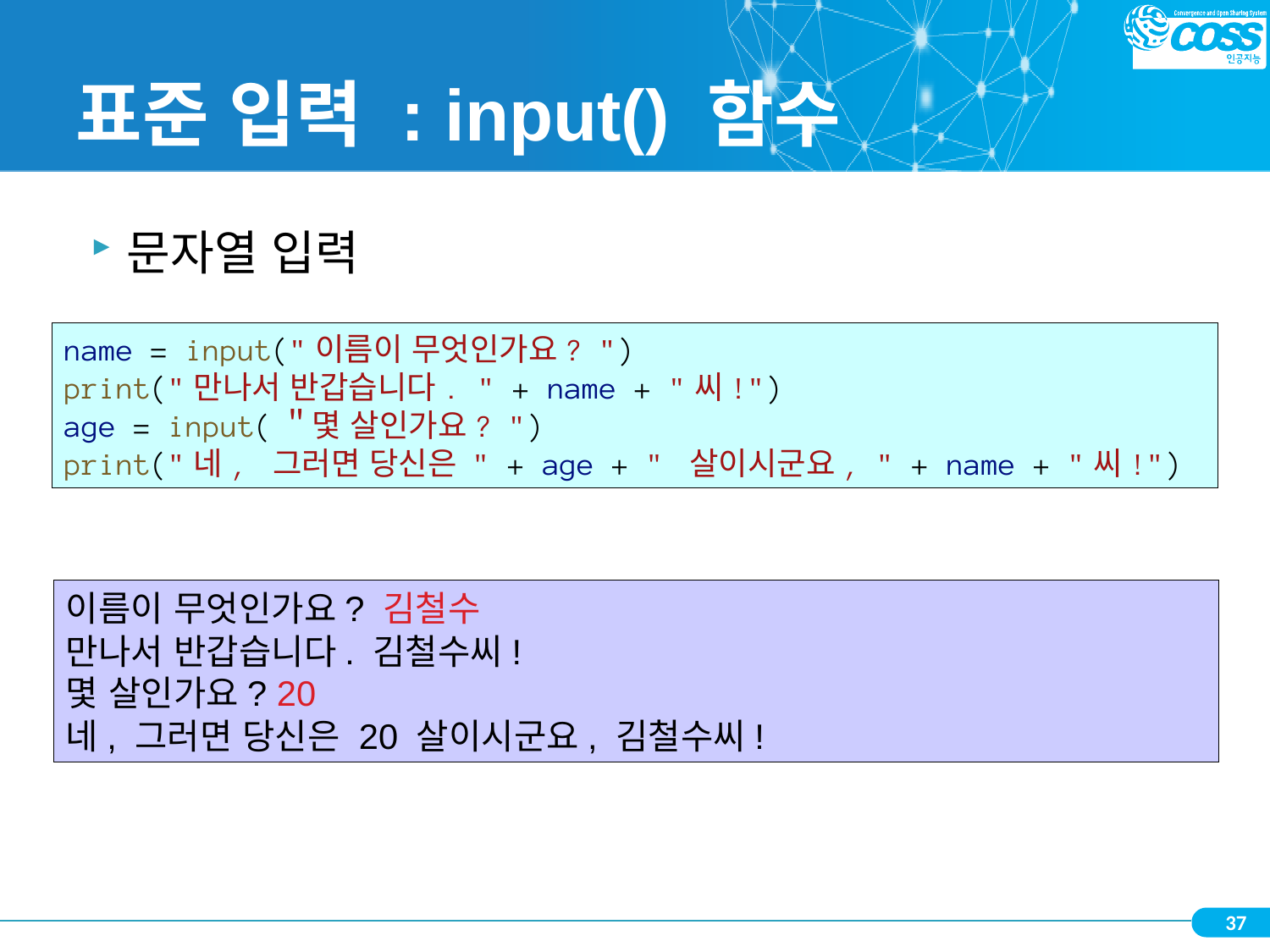

# 표준 입력 : input() 함수
문자열 입력
name = input("이름이 무엇인가요? ")
print("만나서 반갑습니다. " + name + "씨!")
age = input(＂몇 살인가요? ")
print("네, 그러면 당신은 " + age + " 살이시군요, " + name + "씨!")
이름이 무엇인가요? 김철수
만나서 반갑습니다. 김철수씨!
몇 살인가요? 20
네, 그러면 당신은 20 살이시군요, 김철수씨!